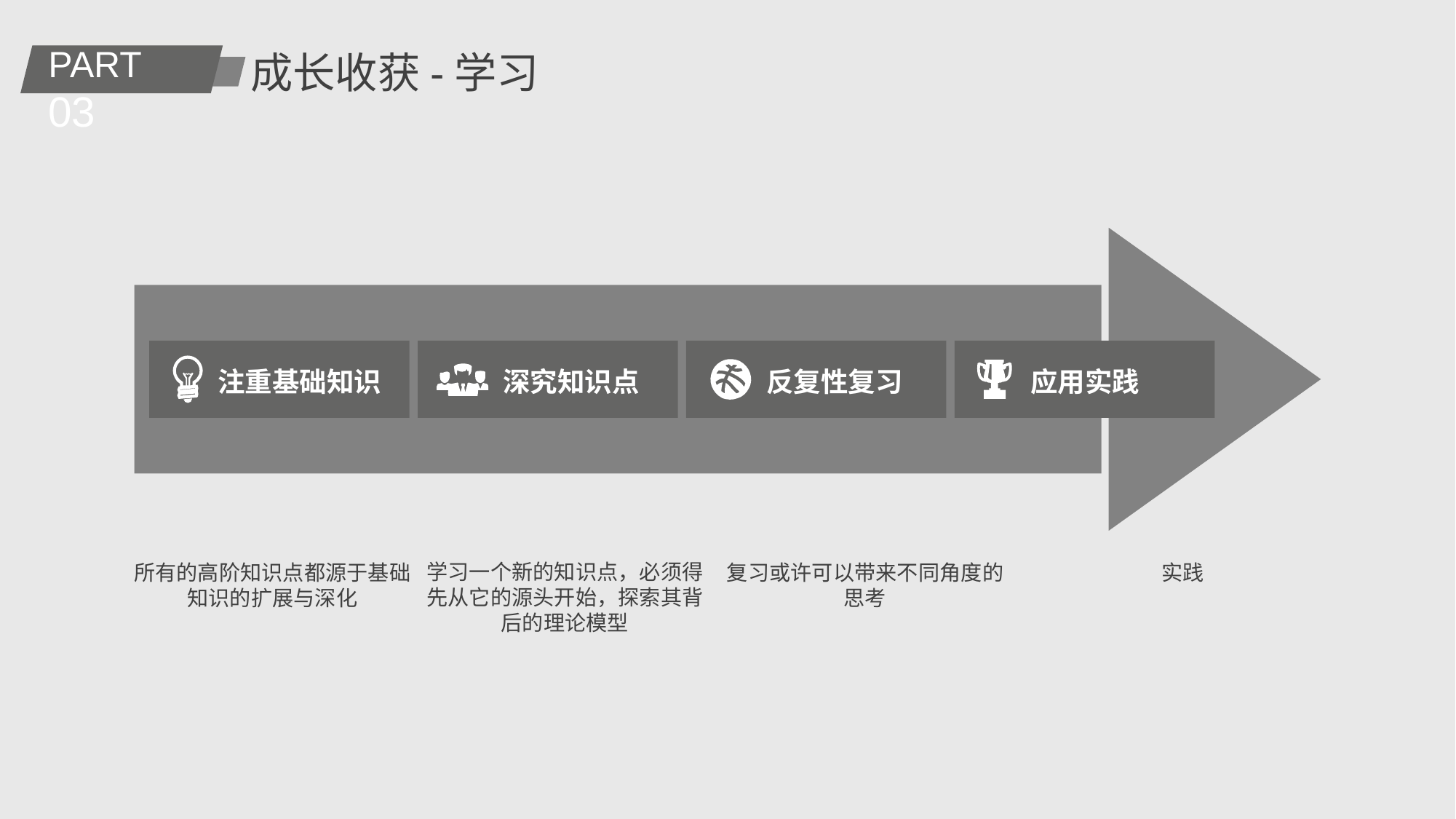

PART 03
成长收获-学习

注重基础知识

深究知识点

反复性复习

应用实践

学习一个新的知识点，必须得先从它的源头开始，探索其背后的理论模型
所有的高阶知识点都源于基础知识的扩展与深化
复习或许可以带来不同角度的思考
实践